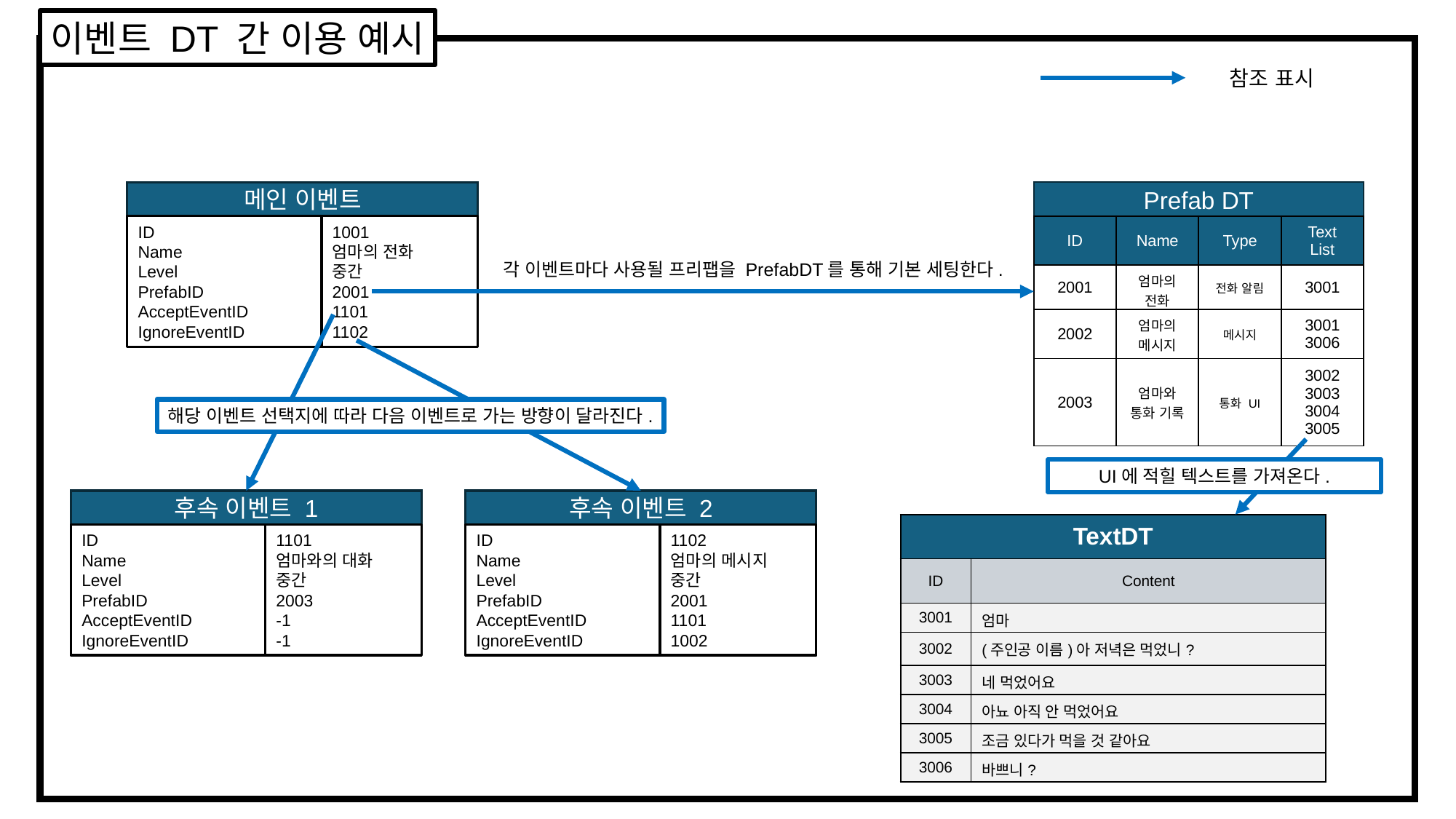

이벤트 DT 간 이용 예시

참조 표시
메인 이벤트
ID
Name
Level
PrefabID
AcceptEventID
IgnoreEventID
1001
엄마의 전화
중간
2001
1101
1102
Prefab DT
| ID | Name | Type | Text List |
| --- | --- | --- | --- |
| 2001 | 엄마의 전화 | 전화 알림 | 3001 |
| 2002 | 엄마의 메시지 | 메시지 | 3001 3006 |
| 2003 | 엄마와 통화 기록 | 통화 UI | 3002 3003 3004 3005 |
각 이벤트마다 사용될 프리팹을 PrefabDT를 통해 기본 세팅한다.
해당 이벤트 선택지에 따라 다음 이벤트로 가는 방향이 달라진다.
UI에 적힐 텍스트를 가져온다.
후속 이벤트 1
ID
Name
Level
PrefabID
AcceptEventID
IgnoreEventID
1101
엄마와의 대화
중간
2003
-1
-1
후속 이벤트 2
ID
Name
Level
PrefabID
AcceptEventID
IgnoreEventID
1102
엄마의 메시지
중간
2001
1101
1002
| TextDT |  |
| --- | --- |
| ID | Content |
| 3001 | 엄마 |
| 3002 | (주인공 이름)아 저녁은 먹었니? |
| 3003 | 네 먹었어요 |
| 3004 | 아뇨 아직 안 먹었어요 |
| 3005 | 조금 있다가 먹을 것 같아요 |
| 3006 | 바쁘니? |